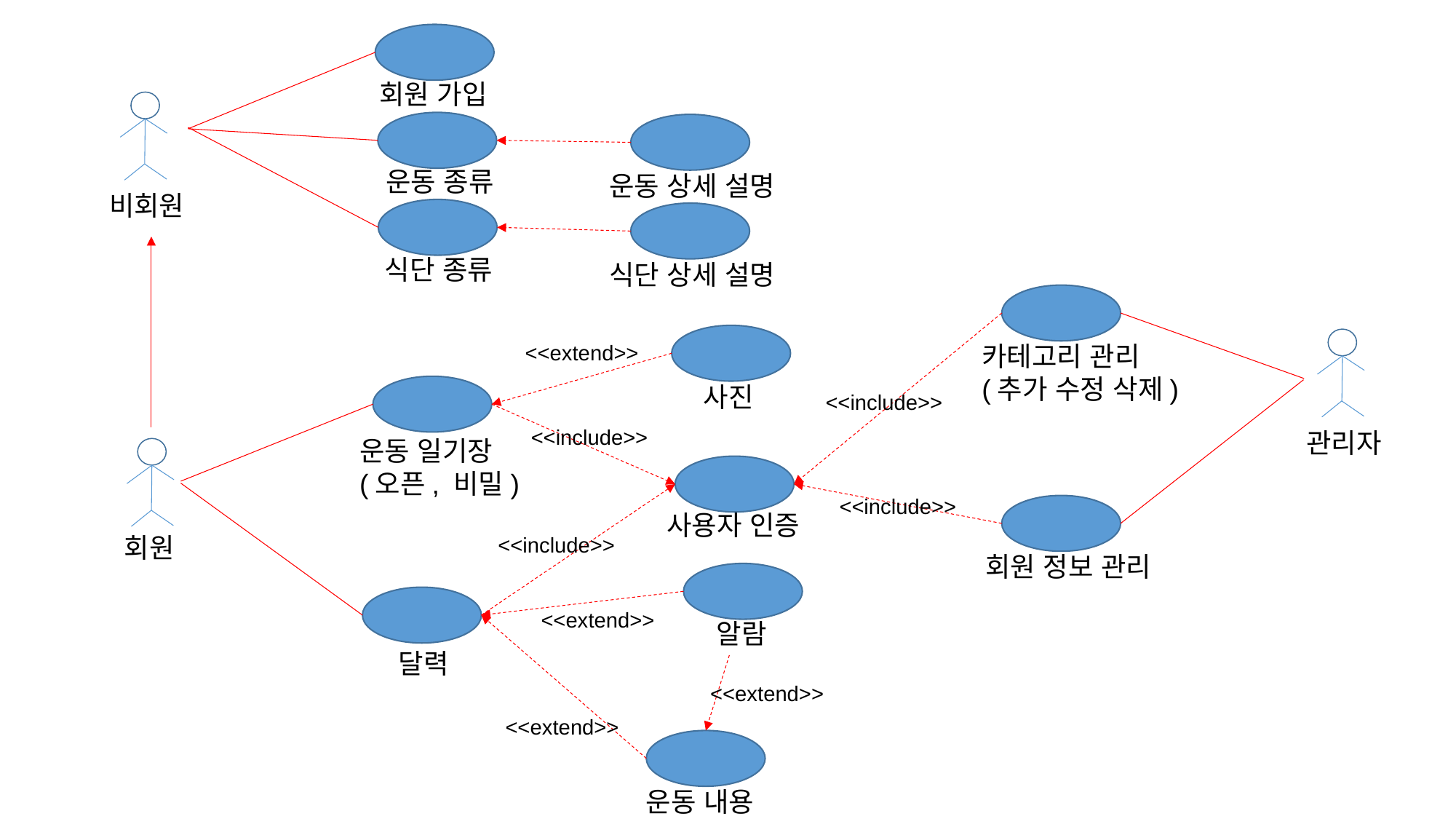

회원 가입

운동 종류
운동 상세 설명
비회원

식단 종류
식단 상세 설명

카테고리 관리
(추가 수정 삭제)
<<extend>>
사진

<<include>>
<<include>>
관리자
운동 일기장
(오픈, 비밀)

<<include>>

사용자 인증
회원
<<include>>
회원 정보 관리

<<extend>>
알람
달력
<<extend>>
<<extend>>

운동 내용